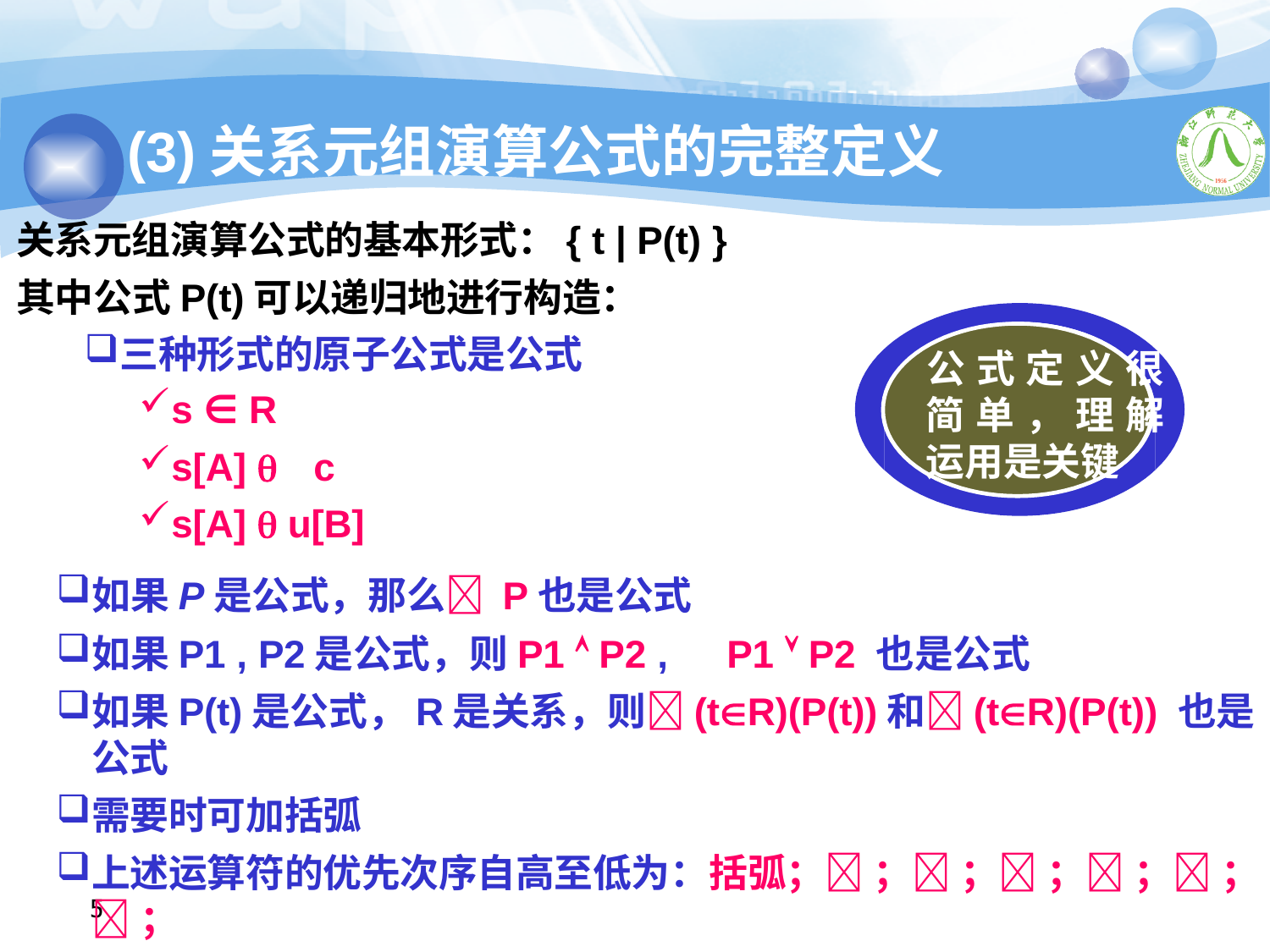

# (3)关系元组演算公式的完整定义
关系元组演算公式的基本形式：{ t | P(t) }
其中公式P(t)可以递归地进行构造：

公式定义很 简单，理解 运用是关键
三种形式的原子公式是公式
s ∈ R
s[A] θ	c
s[A] θ u[B]
如果P是公式，那么¬ P也是公式
如果P1 , P2是公式，则P1 ∧ P2 ,	P1 ∨ P2 也是公式
如果P(t)是公式，R是关系，则∃(t∈R)(P(t))和∀(t∈R)(P(t)) 也是公式
需要时可加括弧
上述运算符的优先次序自高至低为：括弧；θ ；∃ ；∀ ；¬ ；∧ ；∨ ；
公式只限于以上形式
5